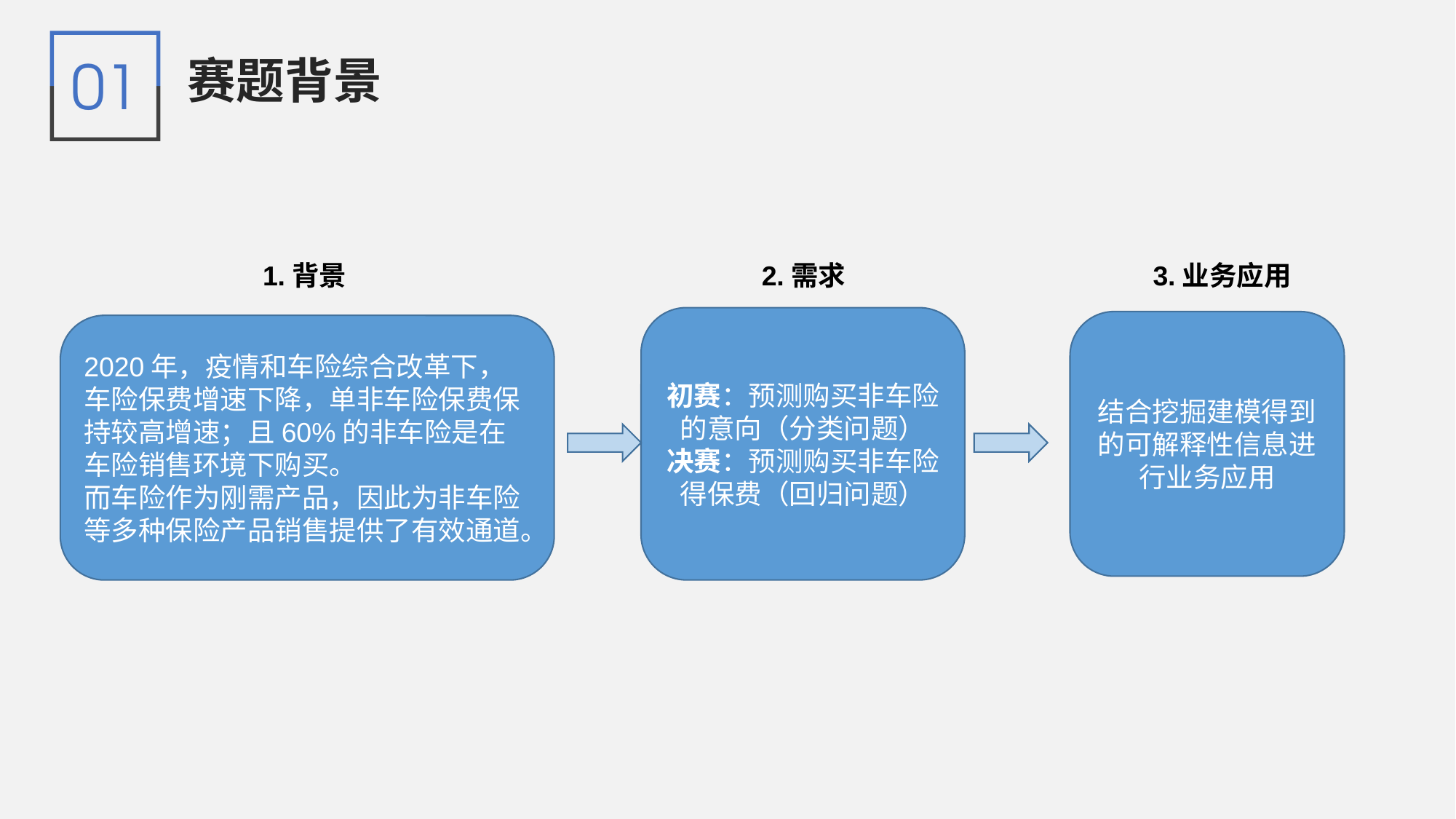

01
赛题背景

1.背景
2.需求
3.业务应用
初赛：预测购买非车险的意向（分类问题）
决赛：预测购买非车险得保费（回归问题）
结合挖掘建模得到的可解释性信息进行业务应用

2020年，疫情和车险综合改革下，车险保费增速下降，单非车险保费保持较高增速；且60%的非车险是在车险销售环境下购买。
而车险作为刚需产品，因此为非车险等多种保险产品销售提供了有效通道。